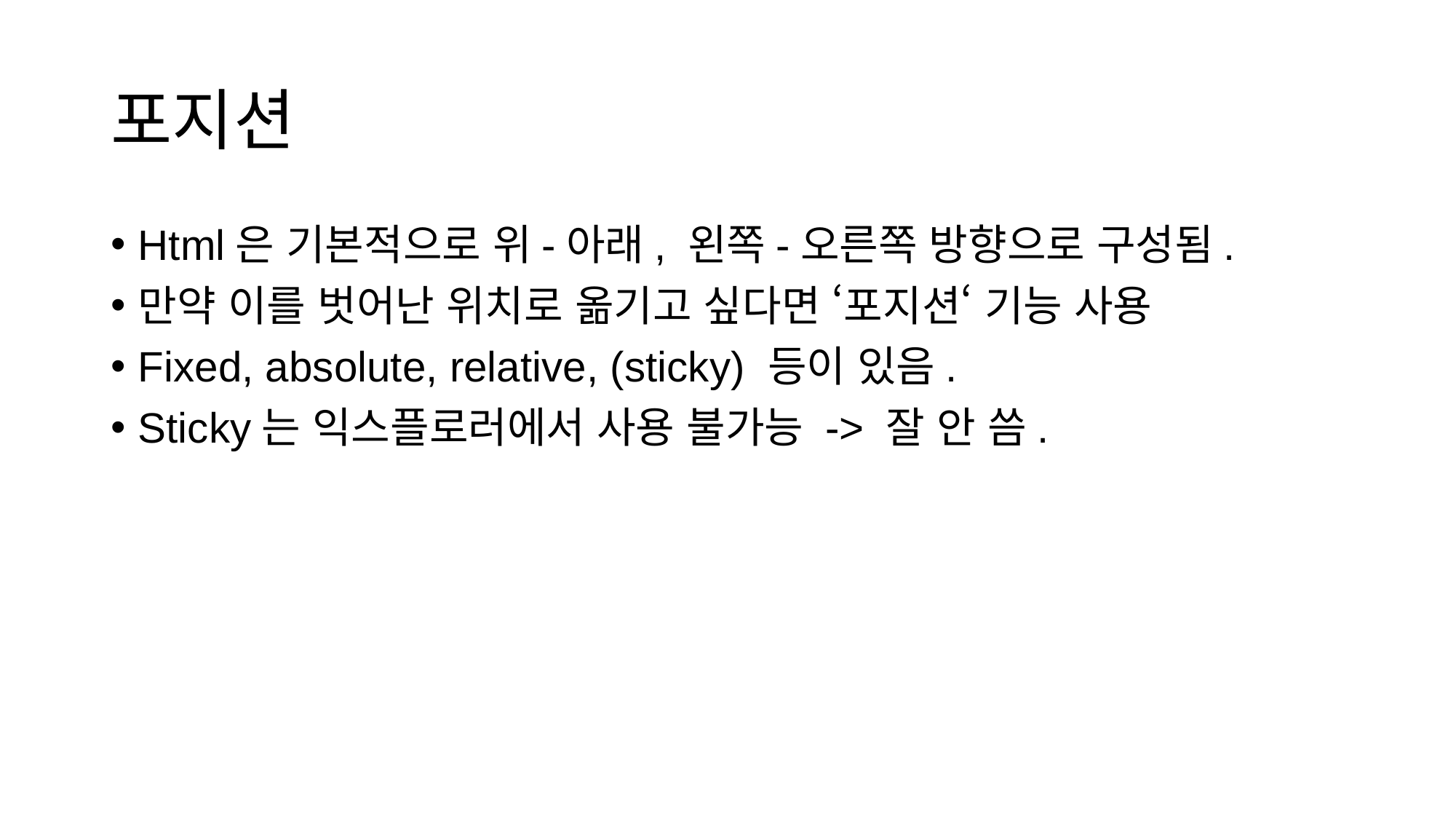

# 포지션
Html은 기본적으로 위-아래, 왼쪽-오른쪽 방향으로 구성됨.
만약 이를 벗어난 위치로 옮기고 싶다면 ‘포지션‘ 기능 사용
Fixed, absolute, relative, (sticky) 등이 있음.
Sticky는 익스플로러에서 사용 불가능 -> 잘 안 씀.